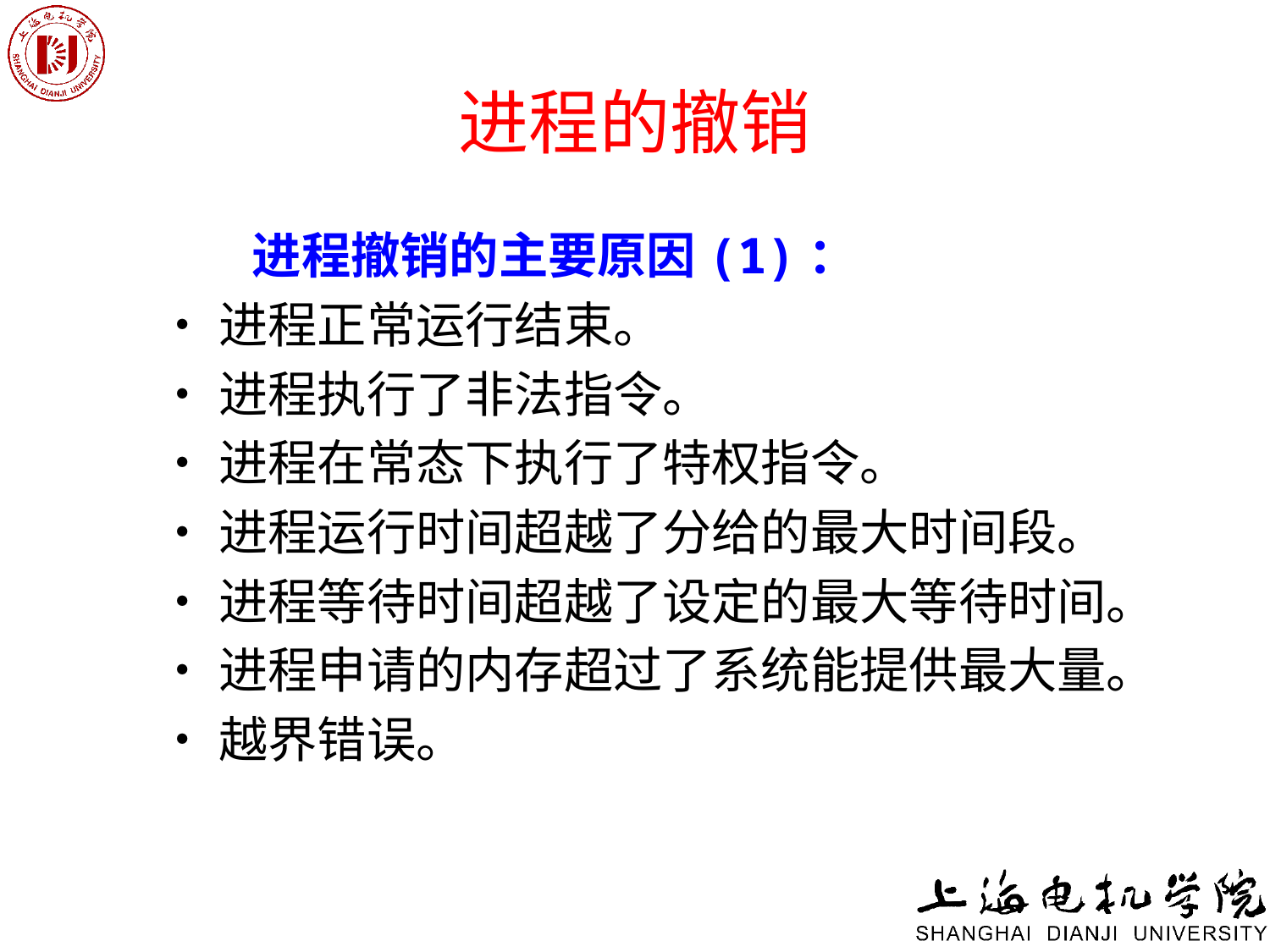

# 进程的撤销
           进程撤销的主要原因(1)：
•进程正常运行结束。
•进程执行了非法指令。
•进程在常态下执行了特权指令。
•进程运行时间超越了分给的最大时间段。
•进程等待时间超越了设定的最大等待时间。
•进程申请的内存超过了系统能提供最大量。
•越界错误。